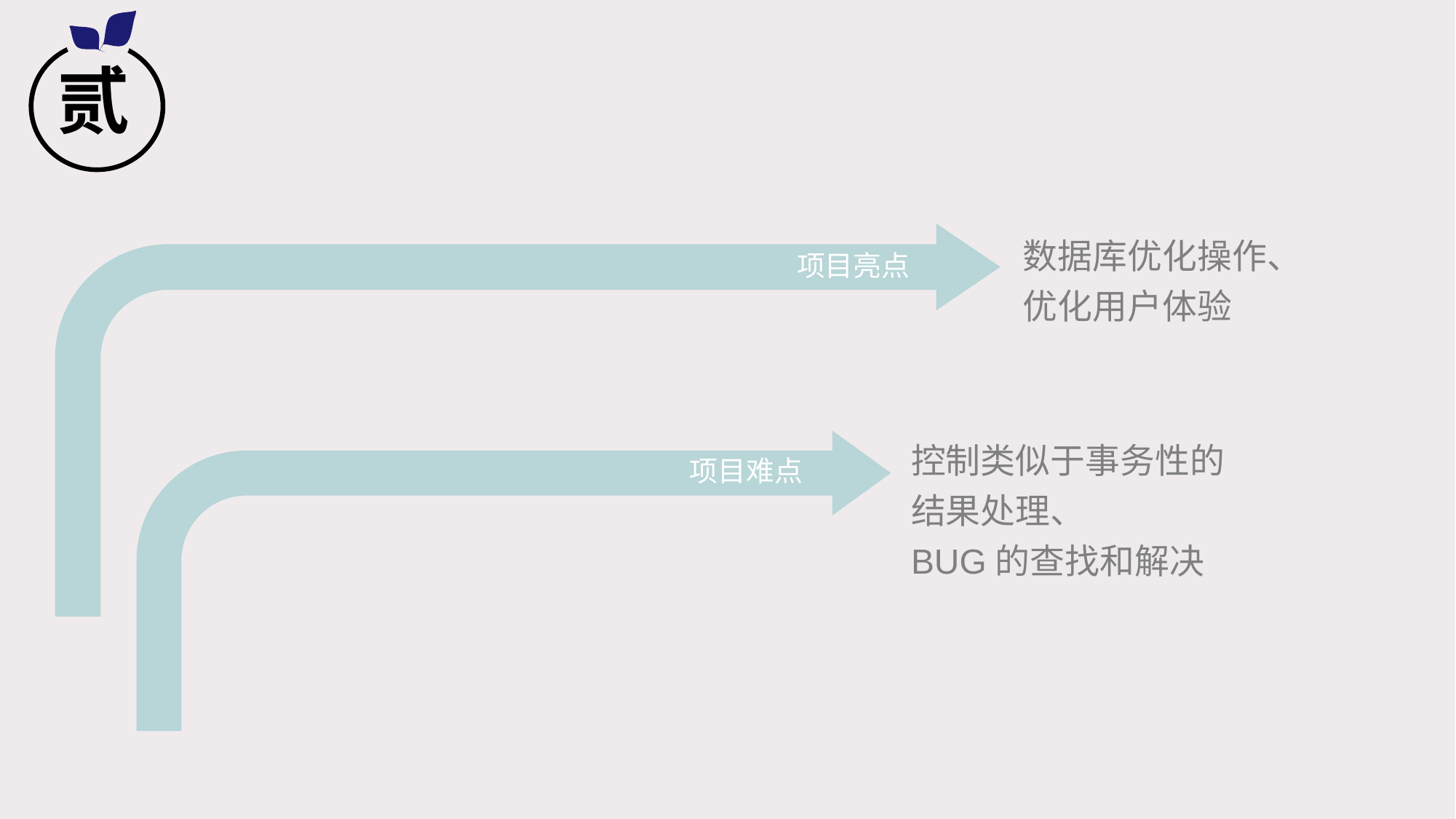

贰

项目亮点
数据库优化操作、
优化用户体验

项目难点
控制类似于事务性的结果处理、
BUG的查找和解决